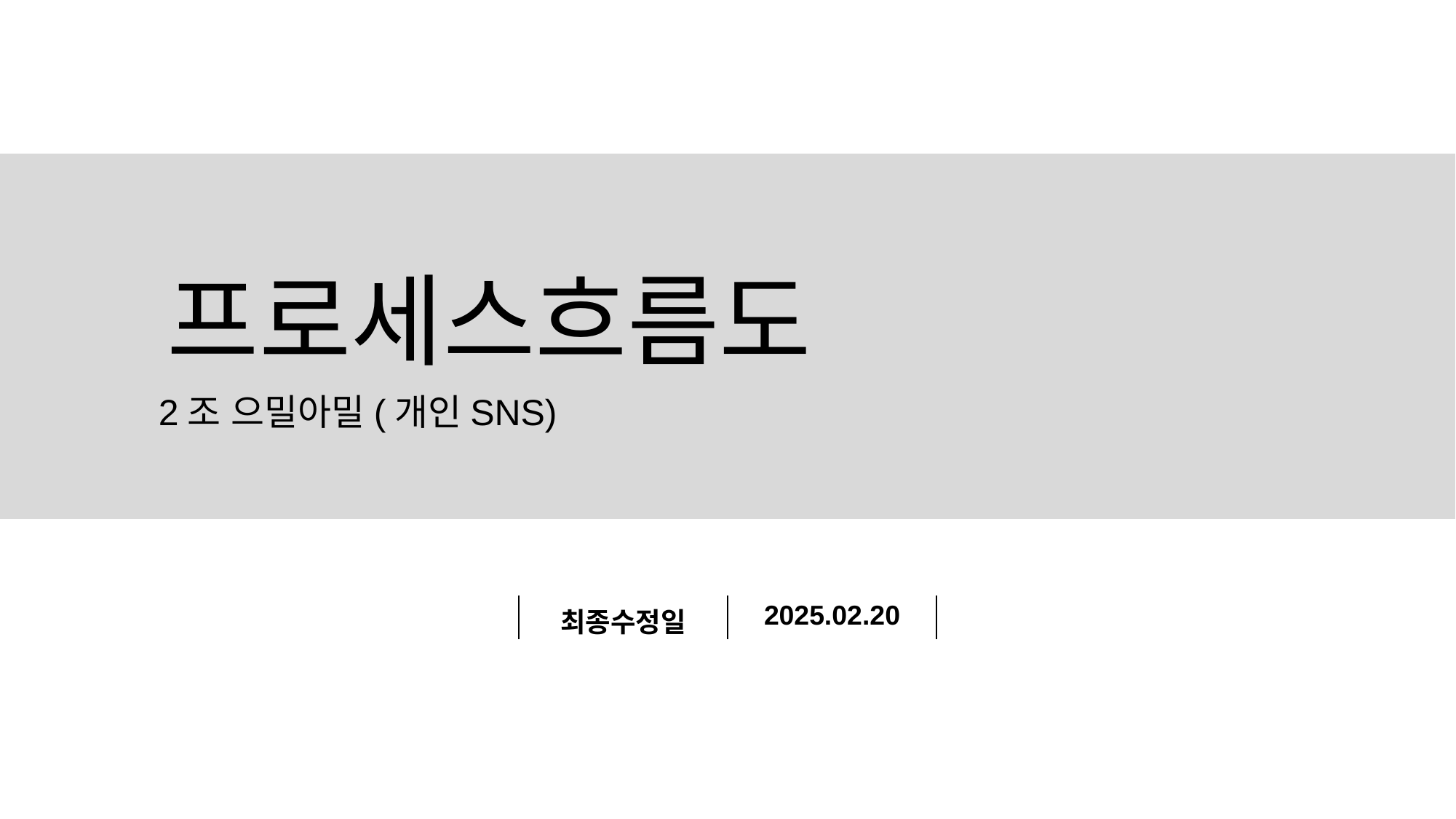

프로세스흐름도
2조 으밀아밀(개인SNS)
| 최종수정일 | 2025.02.20 |
| --- | --- |